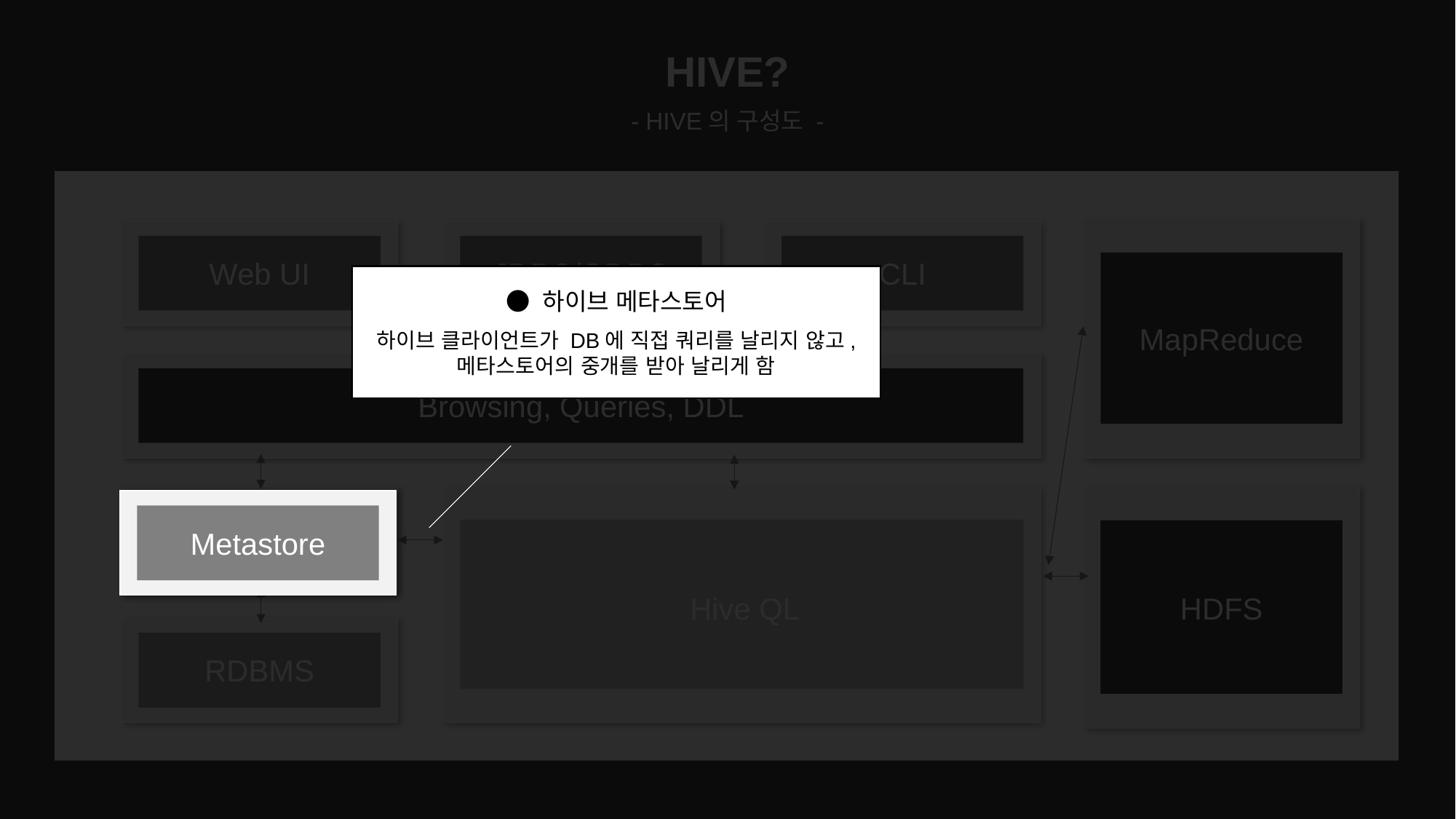

HIVE?
- HIVE의 구성도 -

MapReduce

Web UI

JDBC/ODBC

CLI

● 하이브 메타스토어
하이브 클라이언트가 DB에 직접 쿼리를 날리지 않고,
메타스토어의 중개를 받아 날리게 함

Browsing, Queries, DDL

Hive QL

HDFS

Metastore

Metastore

RDBMS